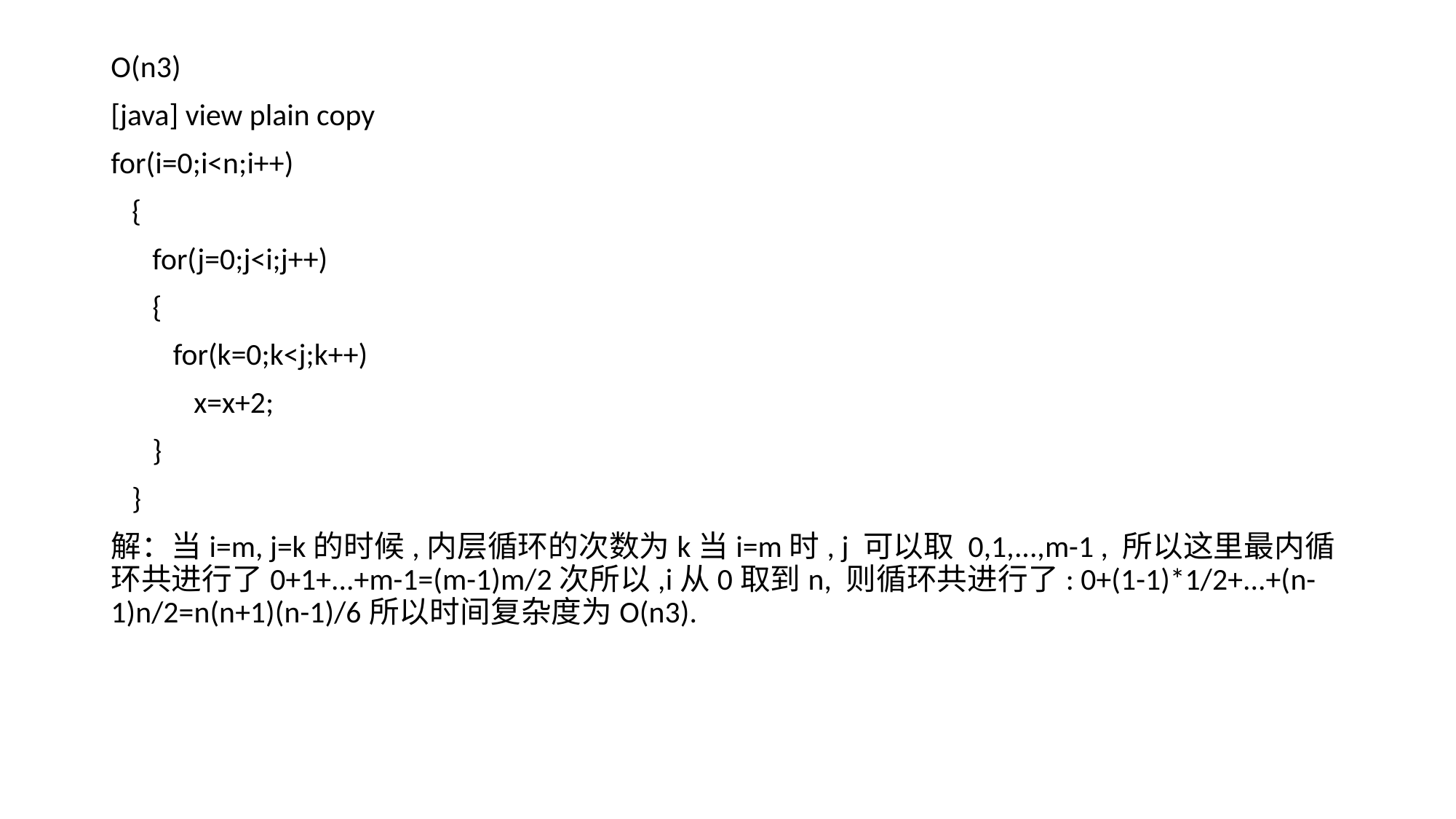

O(n3)
[java] view plain copy
for(i=0;i<n;i++)
   {
      for(j=0;j<i;j++)
      {
         for(k=0;k<j;k++)
            x=x+2;
      }
   }
解：当i=m, j=k的时候,内层循环的次数为k当i=m时, j 可以取 0,1,...,m-1 , 所以这里最内循环共进行了0+1+...+m-1=(m-1)m/2次所以,i从0取到n, 则循环共进行了: 0+(1-1)*1/2+...+(n-1)n/2=n(n+1)(n-1)/6所以时间复杂度为O(n3).